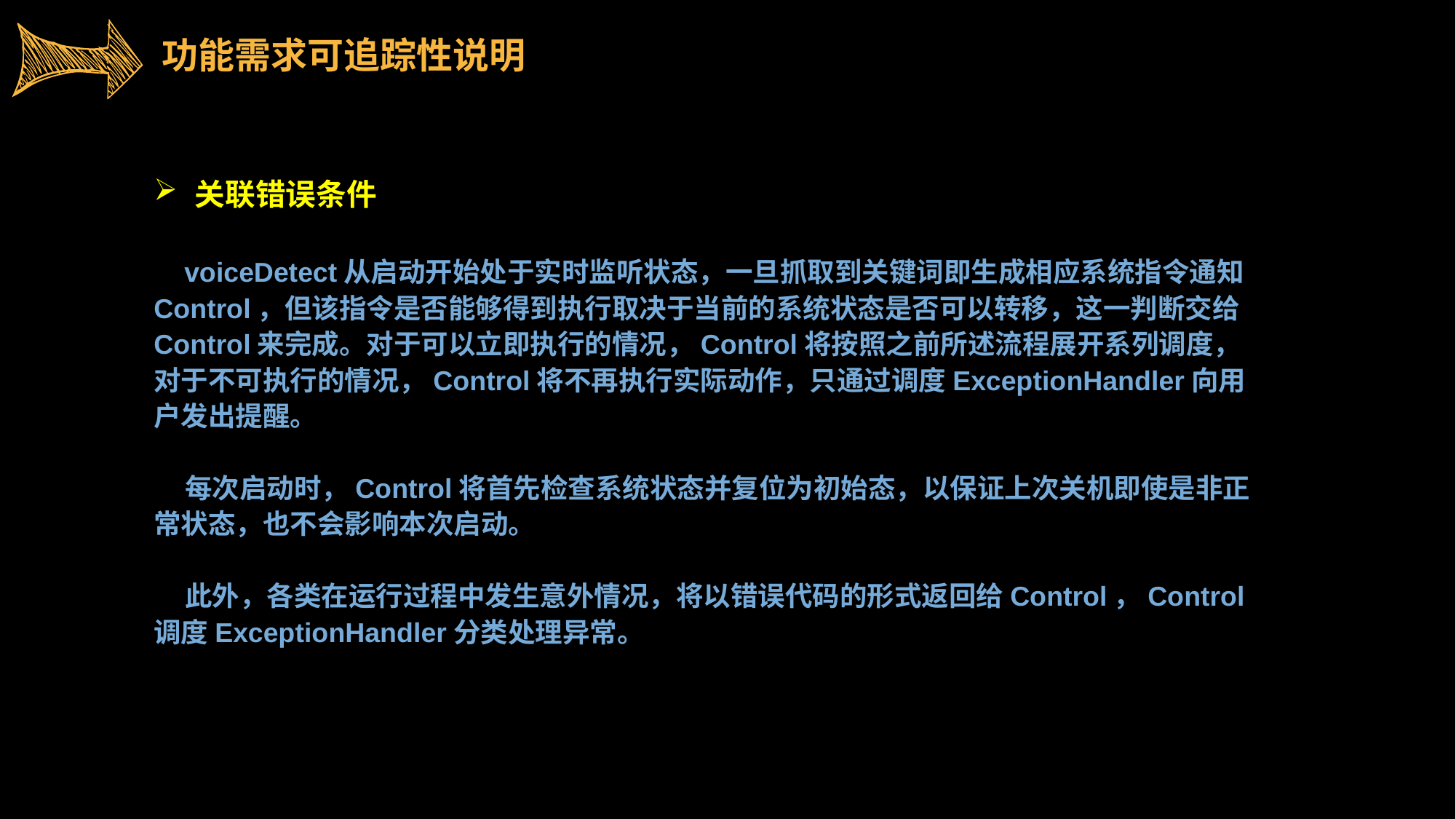

功能需求可追踪性说明
关联错误条件

    voiceDetect从启动开始处于实时监听状态，一旦抓取到关键词即生成相应系统指令通知Control，但该指令是否能够得到执行取决于当前的系统状态是否可以转移，这一判断交给Control来完成。对于可以立即执行的情况，Control将按照之前所述流程展开系列调度，对于不可执行的情况，Control将不再执行实际动作，只通过调度ExceptionHandler向用户发出提醒。

    每次启动时，Control将首先检查系统状态并复位为初始态，以保证上次关机即使是非正常状态，也不会影响本次启动。

    此外，各类在运行过程中发生意外情况，将以错误代码的形式返回给Control，Control调度ExceptionHandler分类处理异常。